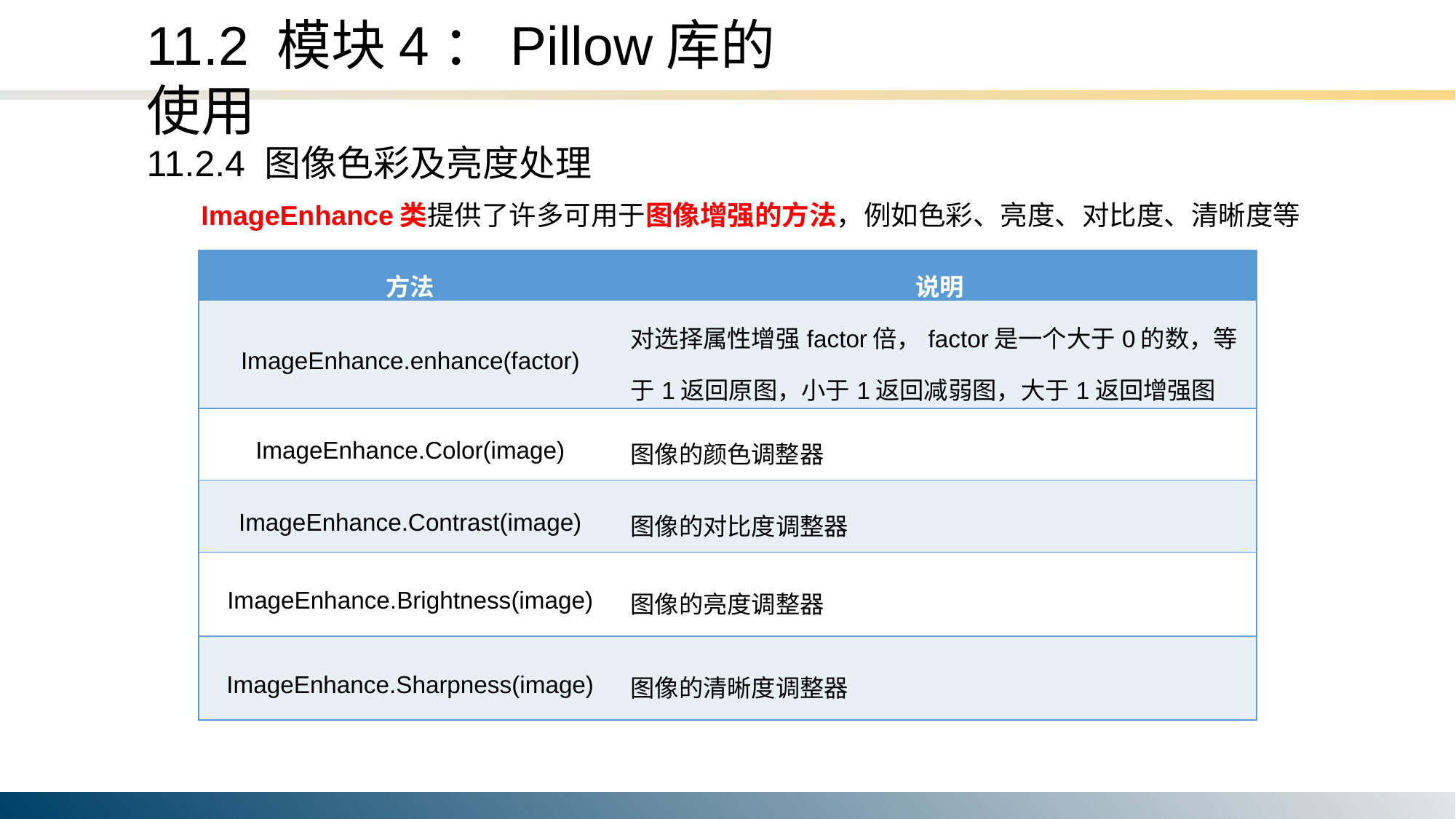

11.2 模块4：Pillow库的使用
11.2.4 图像色彩及亮度处理
ImageEnhance类提供了许多可用于图像增强的方法，例如色彩、亮度、对比度、清晰度等
| 方法 | 说明 |
| --- | --- |
| ImageEnhance.enhance(factor) | 对选择属性增强factor倍，factor是一个大于0的数，等于1返回原图，小于1返回减弱图，大于1返回增强图 |
| ImageEnhance.Color(image) | 图像的颜色调整器 |
| ImageEnhance.Contrast(image) | 图像的对比度调整器 |
| ImageEnhance.Brightness(image) | 图像的亮度调整器 |
| ImageEnhance.Sharpness(image) | 图像的清晰度调整器 |